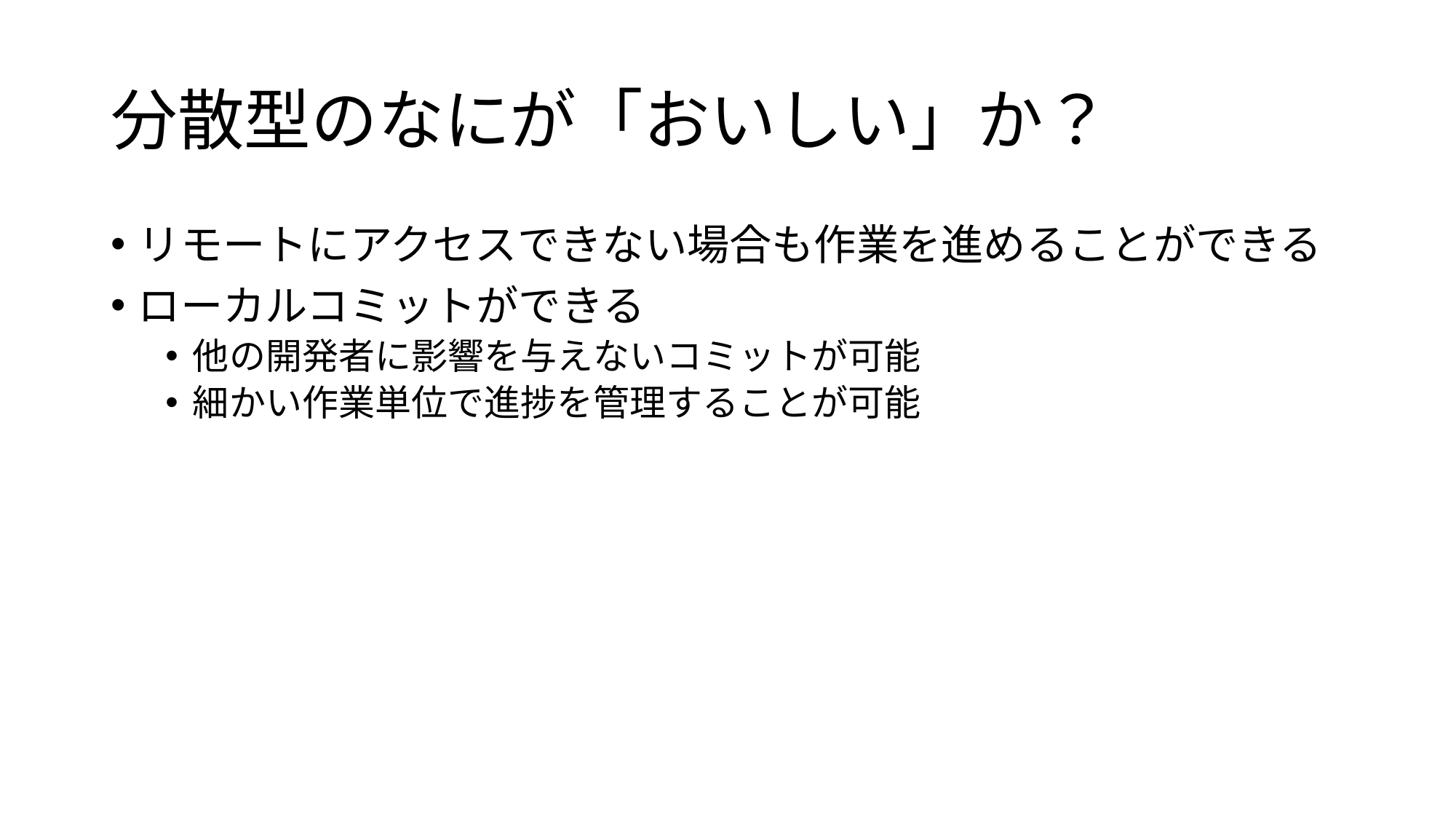

# 分散型のなにが「おいしい」か？
リモートにアクセスできない場合も作業を進めることができる
ローカルコミットができる
他の開発者に影響を与えないコミットが可能
細かい作業単位で進捗を管理することが可能